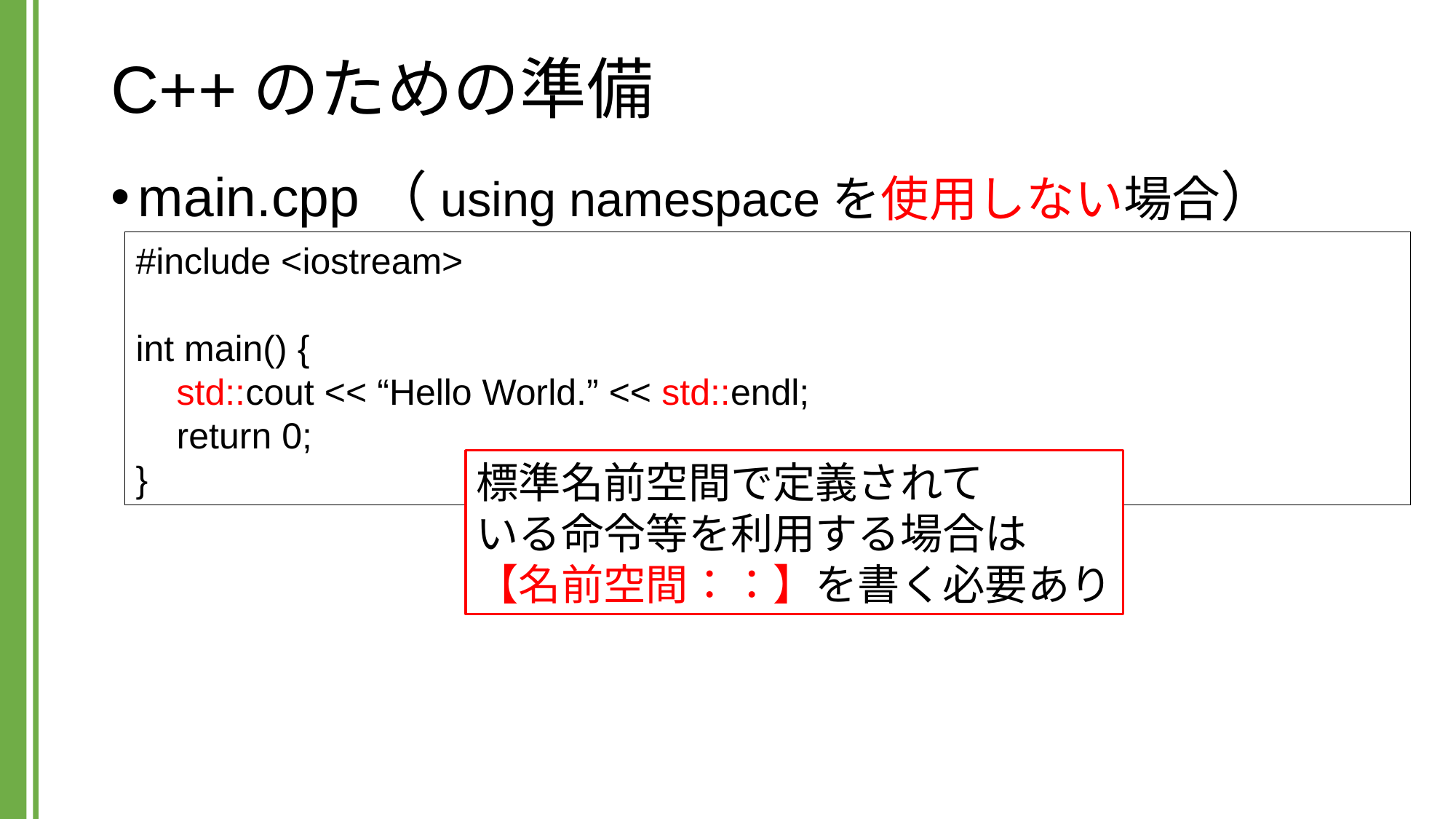

# C++のための準備
main.cpp（using namespaceを使用しない場合）

#include <iostream>

int main() {
    std::cout << “Hello World.” << std::endl;
    return 0;
}
標準名前空間で定義されて
いる命令等を利用する場合は
【名前空間：：】を書く必要あり